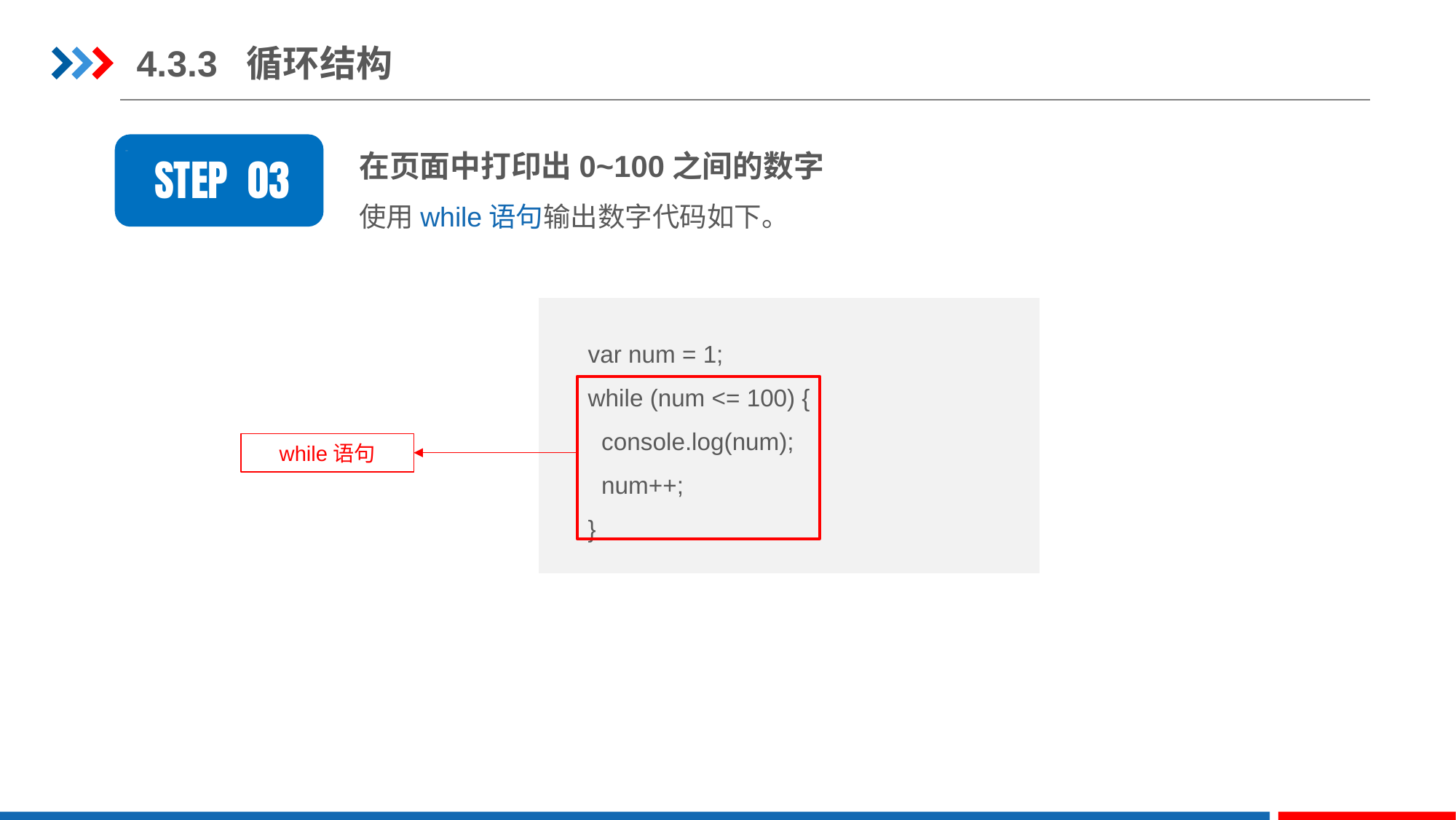

4.3.3  循环结构
在页面中打印出0~100之间的数字
使用while语句输出数字代码如下。

STEP  03

var num = 1;
while (num <= 100) {
  console.log(num);
  num++;
}

while语句